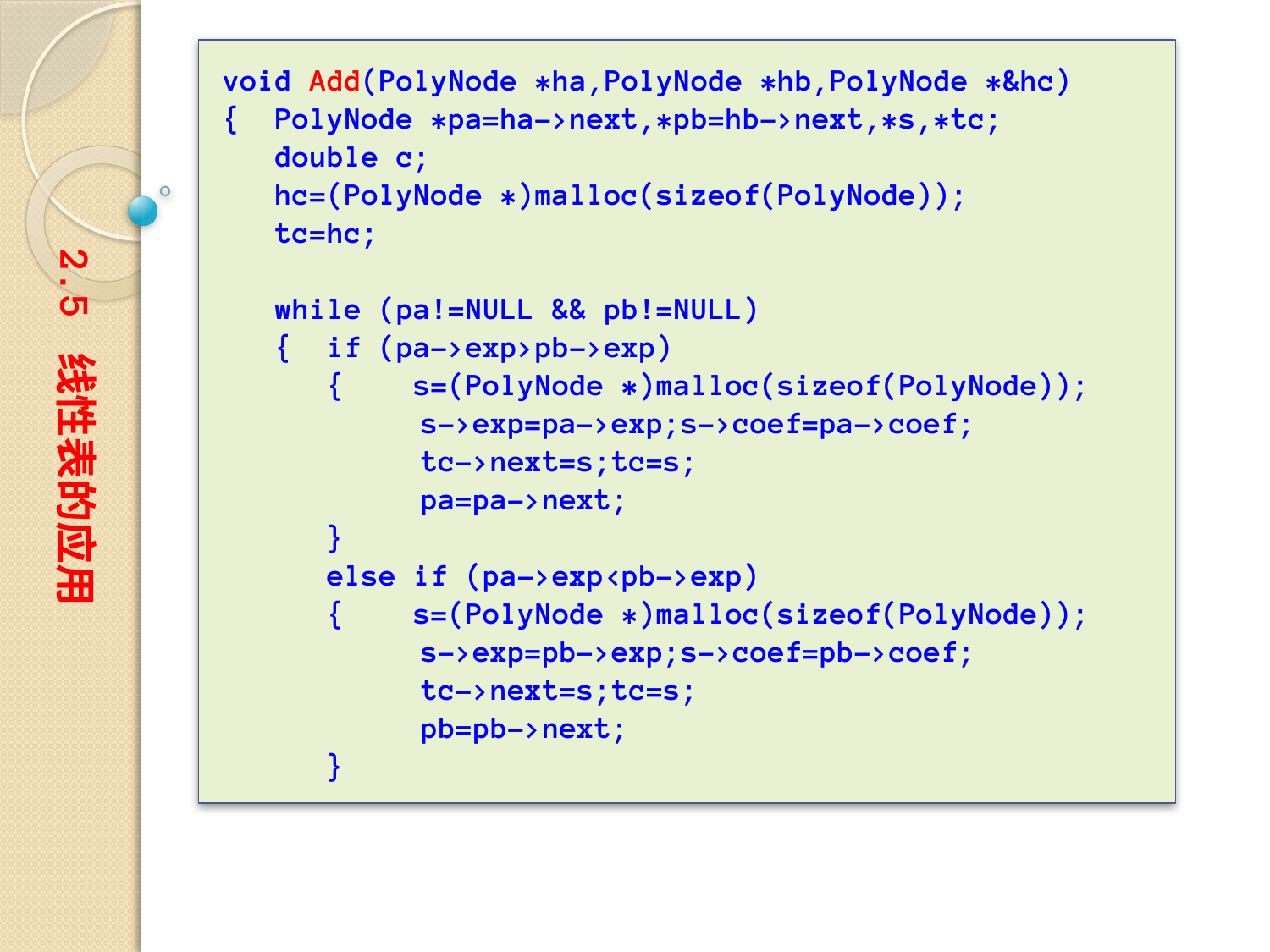

void Add(PolyNode *ha,PolyNode *hb,PolyNode *&hc)
{  PolyNode *pa=ha->next,*pb=hb->next,*s,*tc;
   double c;
   hc=(PolyNode *)malloc(sizeof(PolyNode));
   tc=hc;
   while (pa!=NULL && pb!=NULL)
   {  if (pa->exp>pb->exp)
      {    s=(PolyNode *)malloc(sizeof(PolyNode));
	　　s->exp=pa->exp;s->coef=pa->coef;
	　　tc->next=s;tc=s;
	　　pa=pa->next;
      }
      else if (pa->exp<pb->exp)
      {    s=(PolyNode *)malloc(sizeof(PolyNode));
	　　s->exp=pb->exp;s->coef=pb->coef;
	　　tc->next=s;tc=s;
	　　pb=pb->next;
      }
2.5 线性表的应用